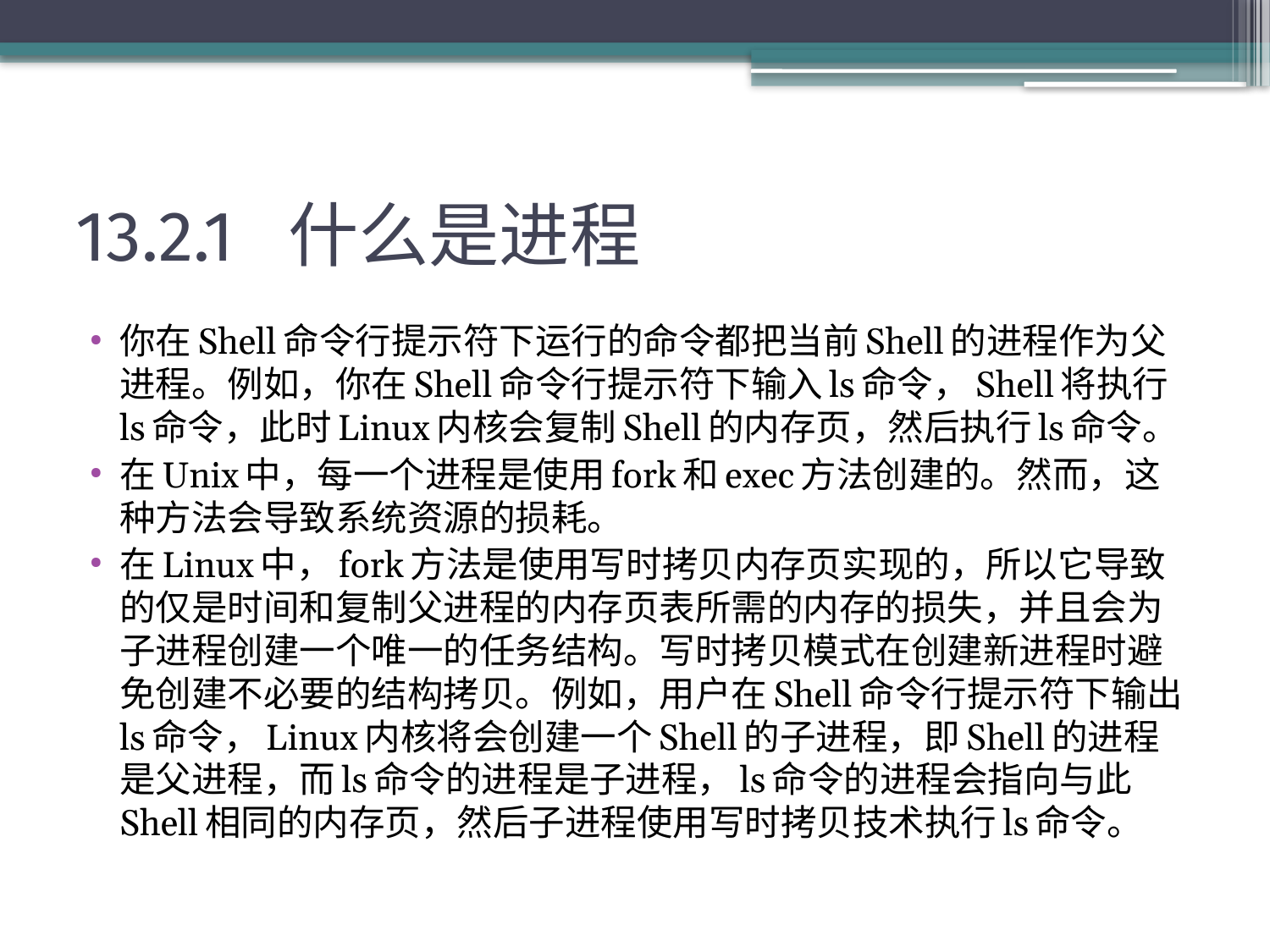

# 13.2.1  什么是进程
你在Shell命令行提示符下运行的命令都把当前Shell的进程作为父进程。例如，你在Shell命令行提示符下输入ls命令，Shell将执行ls命令，此时Linux内核会复制Shell的内存页，然后执行ls命令。
在Unix中，每一个进程是使用fork和exec方法创建的。然而，这种方法会导致系统资源的损耗。
在Linux中，fork方法是使用写时拷贝内存页实现的，所以它导致的仅是时间和复制父进程的内存页表所需的内存的损失，并且会为子进程创建一个唯一的任务结构。写时拷贝模式在创建新进程时避免创建不必要的结构拷贝。例如，用户在Shell命令行提示符下输出ls命令，Linux内核将会创建一个Shell的子进程，即Shell的进程是父进程，而ls命令的进程是子进程，ls命令的进程会指向与此Shell相同的内存页，然后子进程使用写时拷贝技术执行ls命令。